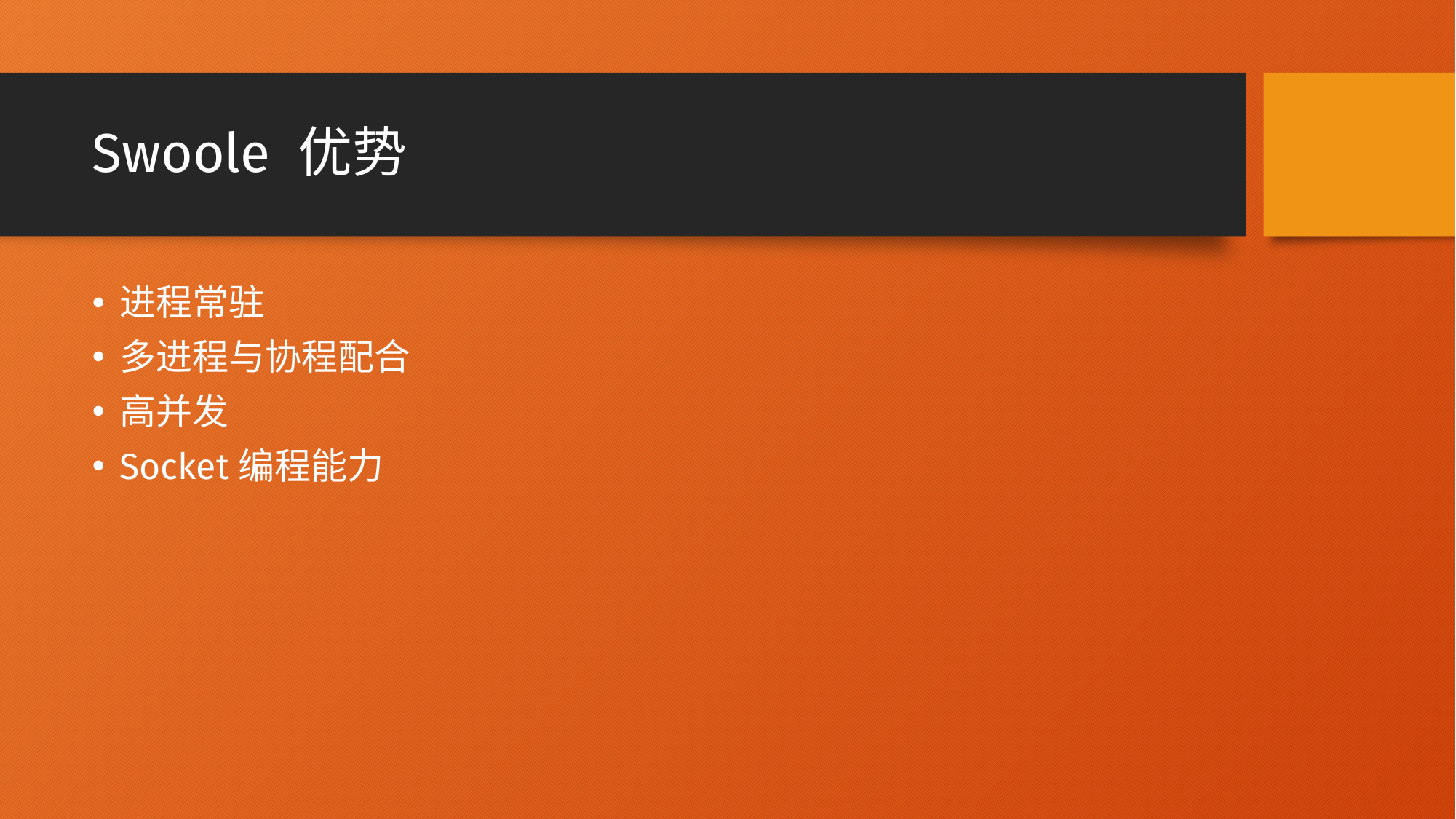

# Swoole 优势
进程常驻
多进程与协程配合
高并发
Socket编程能力